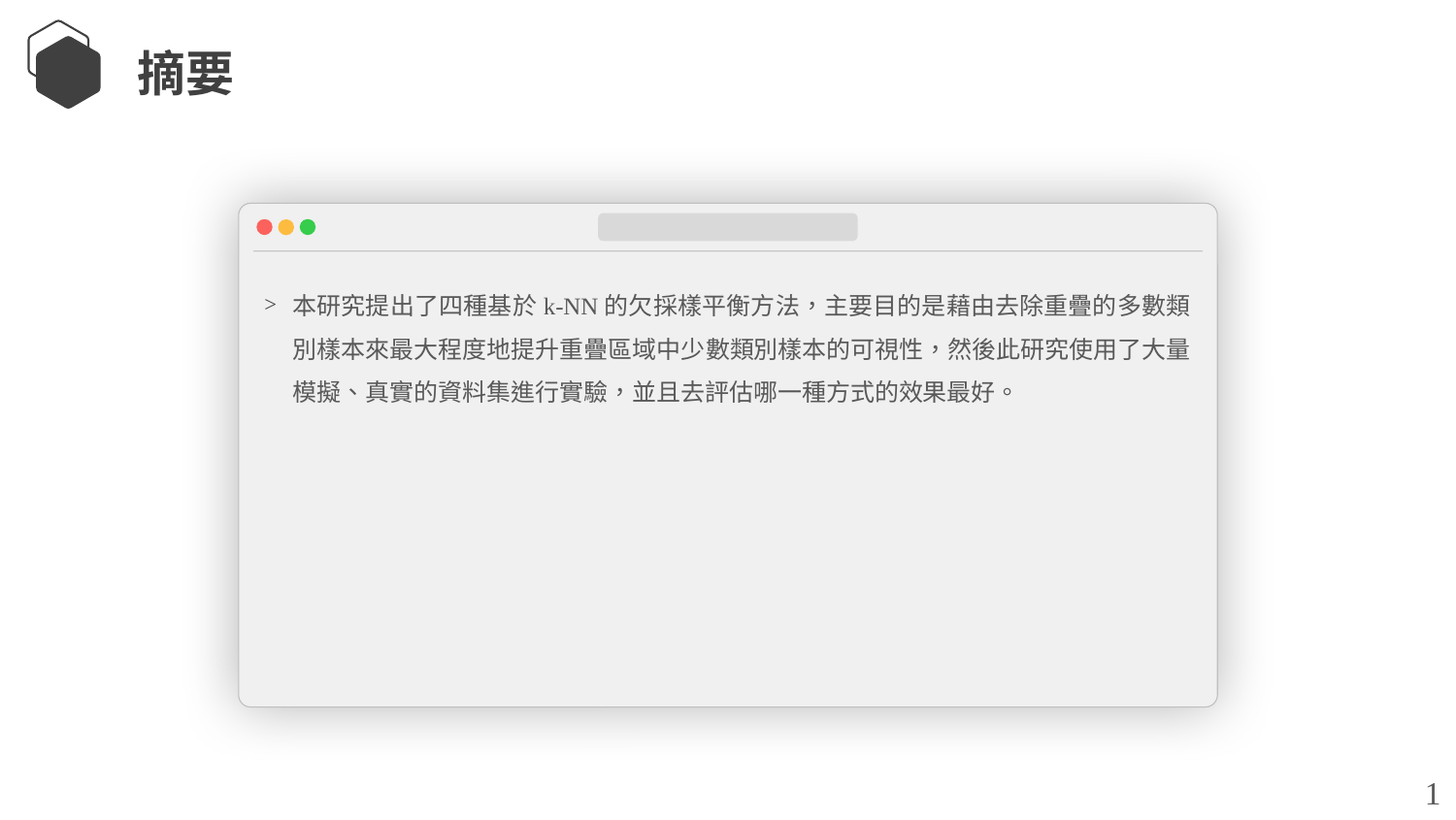

摘要

本研究提出了四種基於k-NN的欠採樣平衡方法，主要目的是藉由去除重疊的多數類別樣本來最大程度地提升重疊區域中少數類別樣本的可視性，然後此研究使用了大量模擬、真實的資料集進行實驗，並且去評估哪一種方式的效果最好。
1